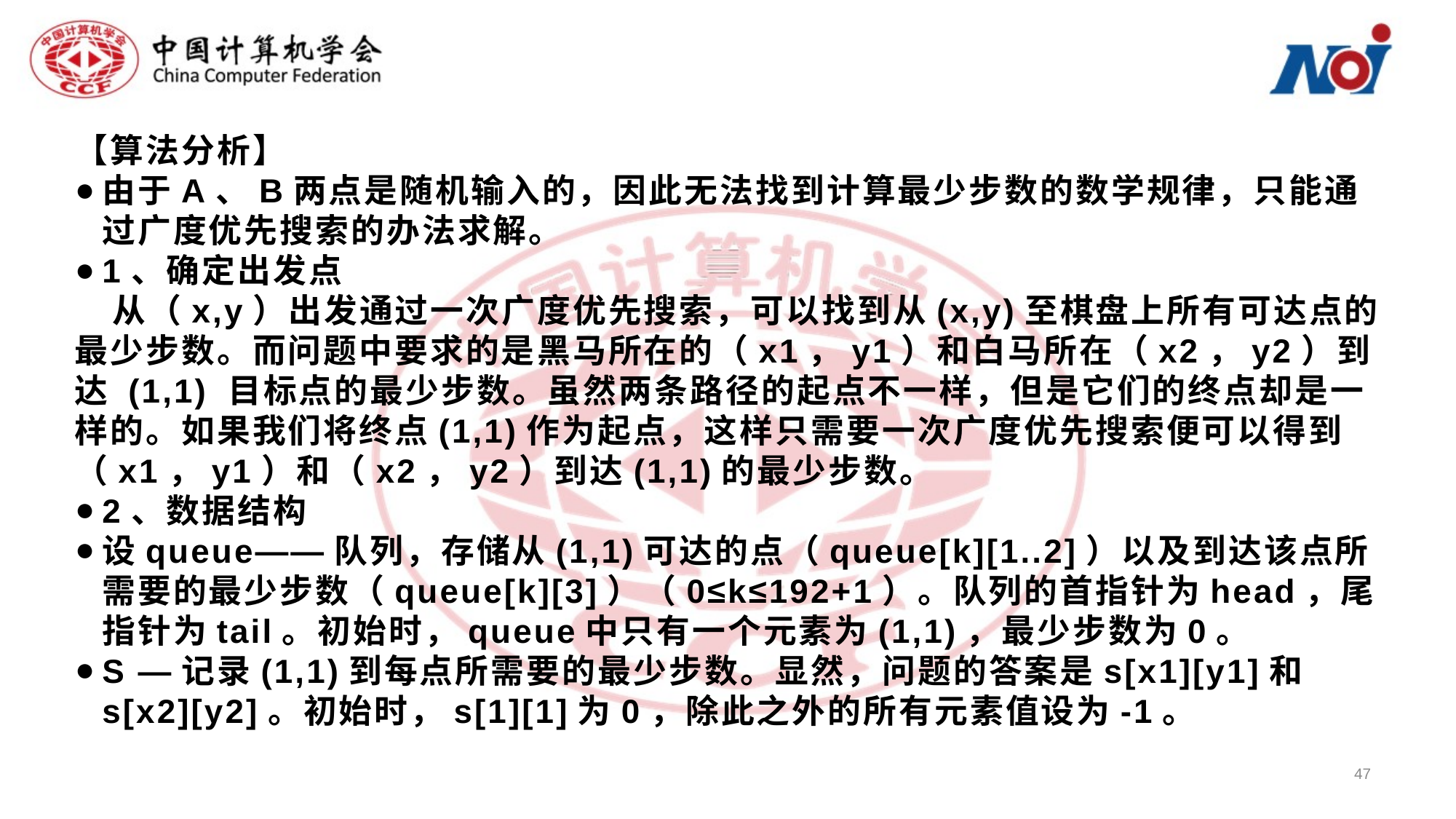

【算法分析】
由于A、B两点是随机输入的，因此无法找到计算最少步数的数学规律，只能通过广度优先搜索的办法求解。
1、确定出发点
   从（x,y）出发通过一次广度优先搜索，可以找到从(x,y)至棋盘上所有可达点的最少步数。而问题中要求的是黑马所在的（x1，y1）和白马所在（x2，y2）到达 (1,1) 目标点的最少步数。虽然两条路径的起点不一样，但是它们的终点却是一样的。如果我们将终点(1,1)作为起点，这样只需要一次广度优先搜索便可以得到（x1，y1）和（x2，y2）到达(1,1)的最少步数。
2、数据结构
设queue——队列，存储从(1,1)可达的点（queue[k][1..2]）以及到达该点所需要的最少步数（queue[k][3]）（0≤k≤192+1）。队列的首指针为head，尾指针为tail。初始时，queue中只有一个元素为(1,1)，最少步数为0。
S —记录(1,1)到每点所需要的最少步数。显然，问题的答案是s[x1][y1]和s[x2][y2]。初始时，s[1][1]为0，除此之外的所有元素值设为-1。
47